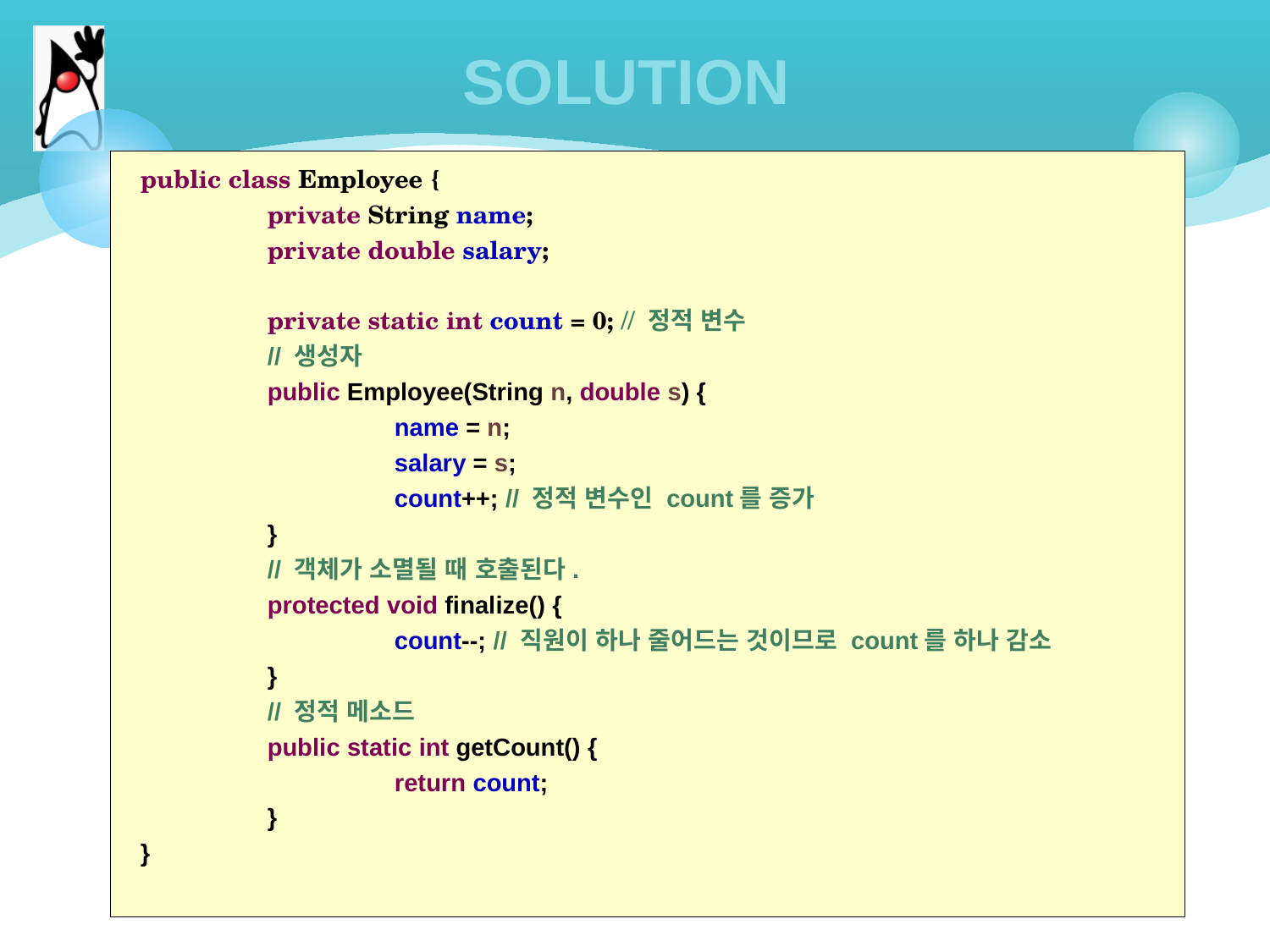

# SOLUTION
public class Employee {
	private String name;
	private double salary;

	private static int count = 0; // 정적 변수
  	// 생성자
	public Employee(String n, double s) {
		name = n;
		salary = s;
		count++; // 정적 변수인 count를 증가
	}
  	// 객체가 소멸될 때 호출된다.
	protected void finalize() {
		count--; // 직원이 하나 줄어드는 것이므로 count를 하나 감소
	}
  	// 정적 메소드
	public static int getCount() {
		return count;
	}
}